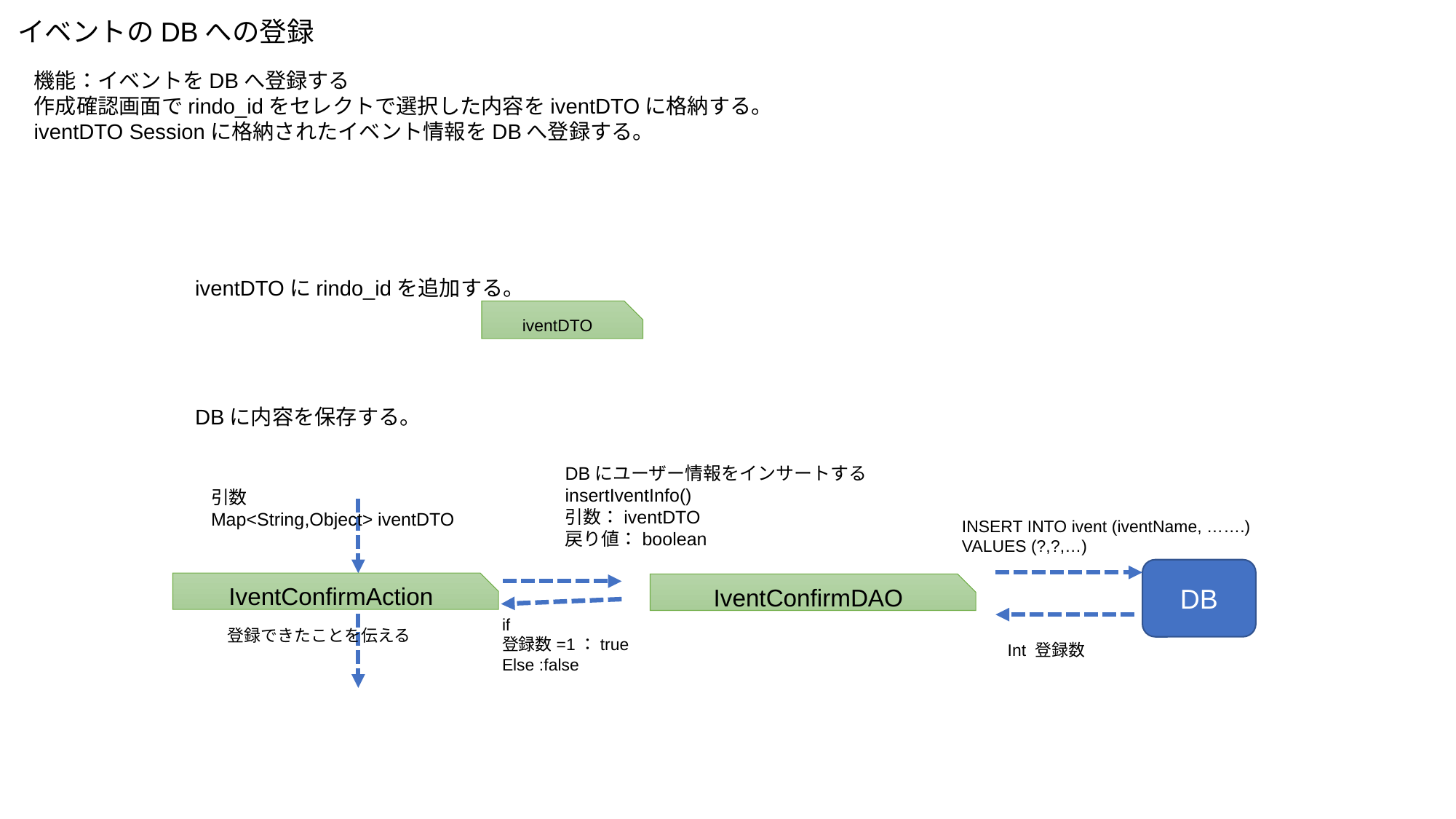

イベントのDBへの登録
機能：イベントをDBへ登録する
作成確認画面でrindo_idをセレクトで選択した内容をiventDTOに格納する。
iventDTO Sessionに格納されたイベント情報をDBへ登録する。
iventDTOにrindo_idを追加する。
iventDTO
DBに内容を保存する。
DBにユーザー情報をインサートする
insertIventInfo()
引数：iventDTO
戻り値：boolean
引数
Map<String,Object> iventDTO
INSERT INTO ivent (iventName, …….) VALUES (?,?,…)
DB
IventConfirmAction
IventConfirmDAO
if
登録数=1：true
Else :false
登録できたことを伝える
Int 登録数